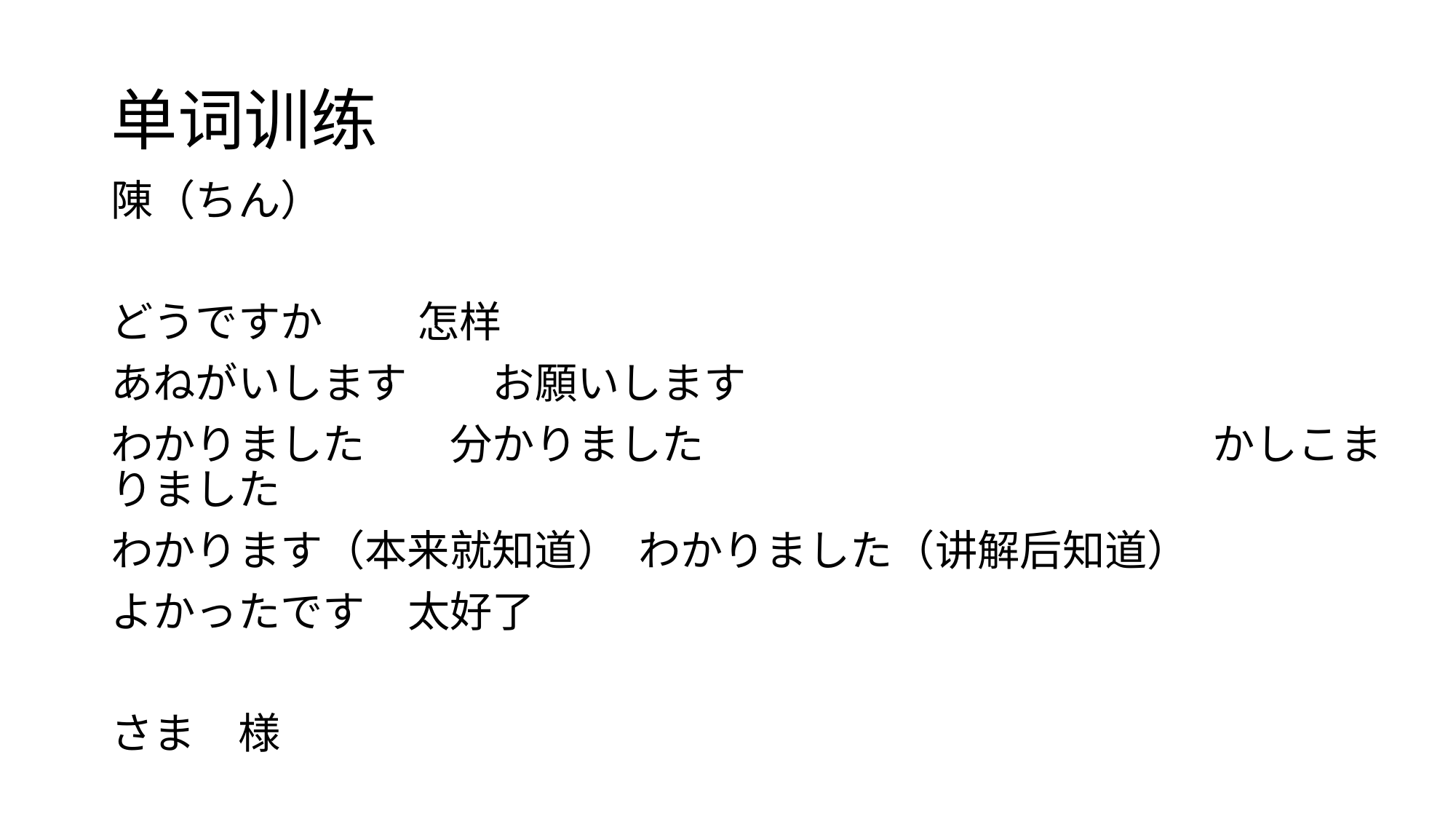

# 单词训练
陳（ちん）

どうですか　　 怎样
あねがいします　　お願いします
わかりました　　分かりました　　　　　　　　　　　　かしこまりました
わかります（本来就知道）  わかりました（讲解后知道）
よかったです　太好了

さま　様